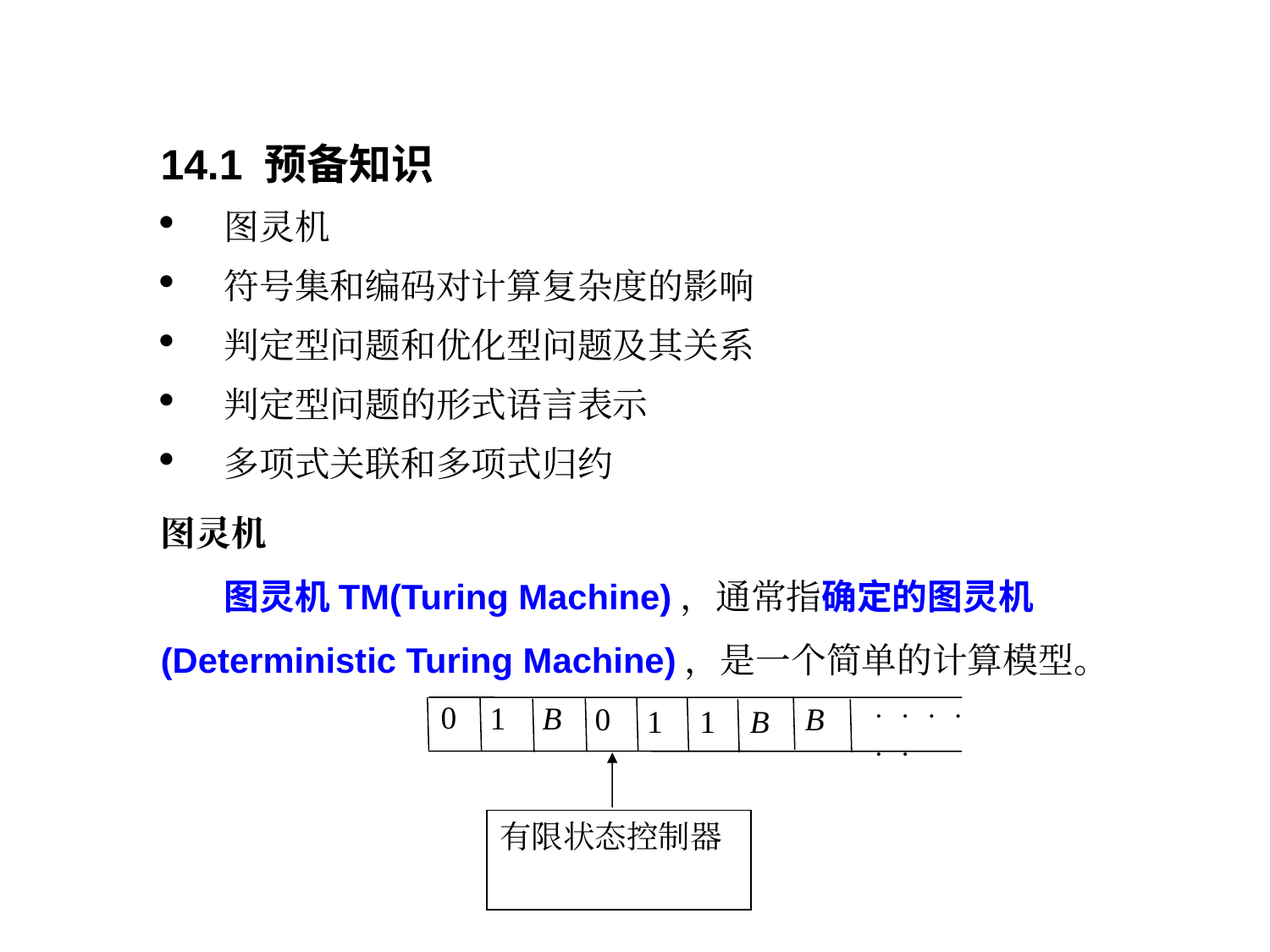

14.1 预备知识
图灵机
符号集和编码对计算复杂度的影响
判定型问题和优化型问题及其关系
判定型问题的形式语言表示
多项式关联和多项式归约
图灵机
图灵机TM(Turing Machine)，通常指确定的图灵机(Deterministic Turing Machine)，是一个简单的计算模型。

⋅ ⋅ ⋅ ⋅ ⋅ ⋅
0
1
B
B
0
1
B
1

有限状态控制器